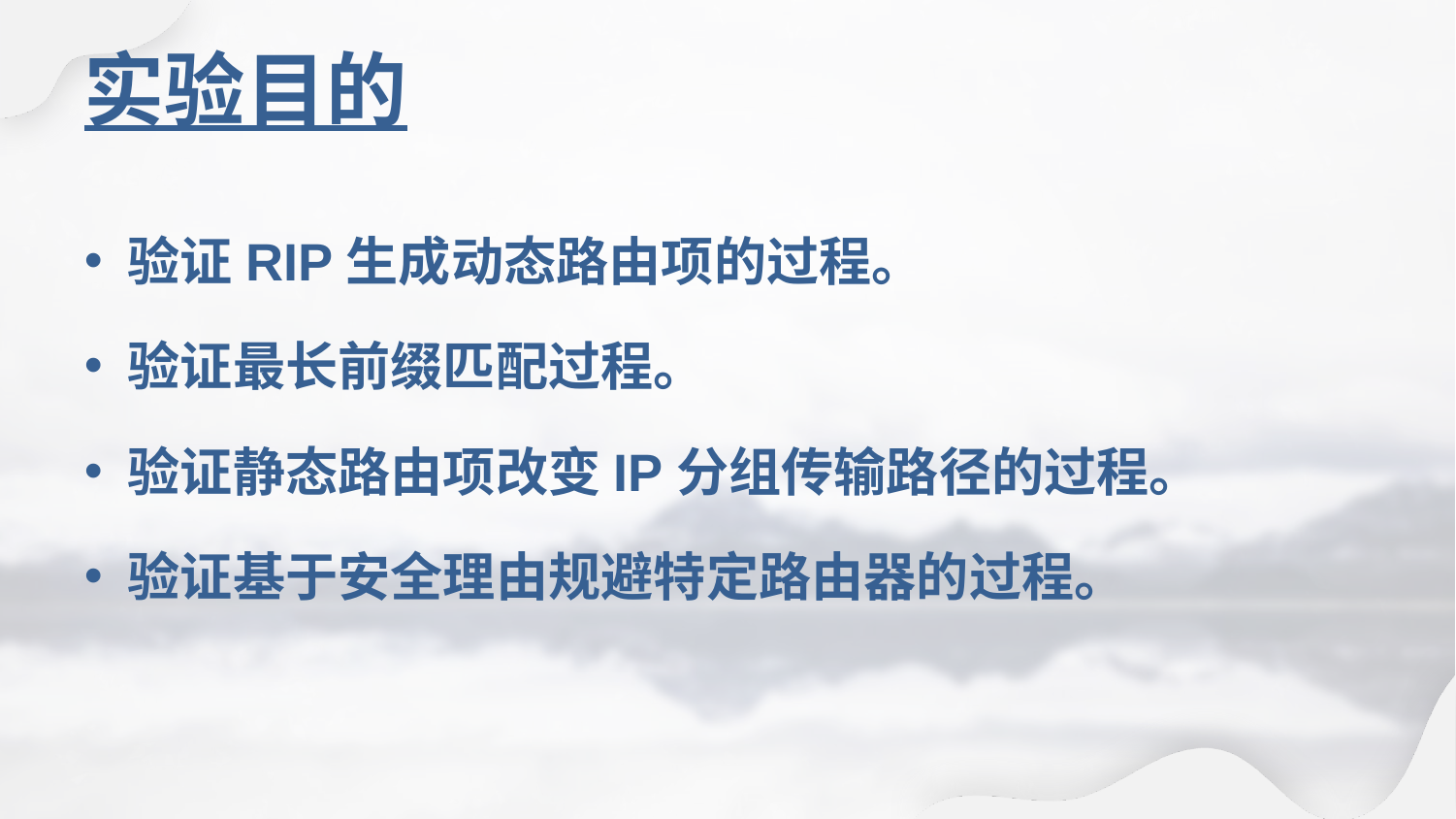

# 实验目的
验证RIP生成动态路由项的过程。
验证最长前缀匹配过程。
验证静态路由项改变IP分组传输路径的过程。
验证基于安全理由规避特定路由器的过程。